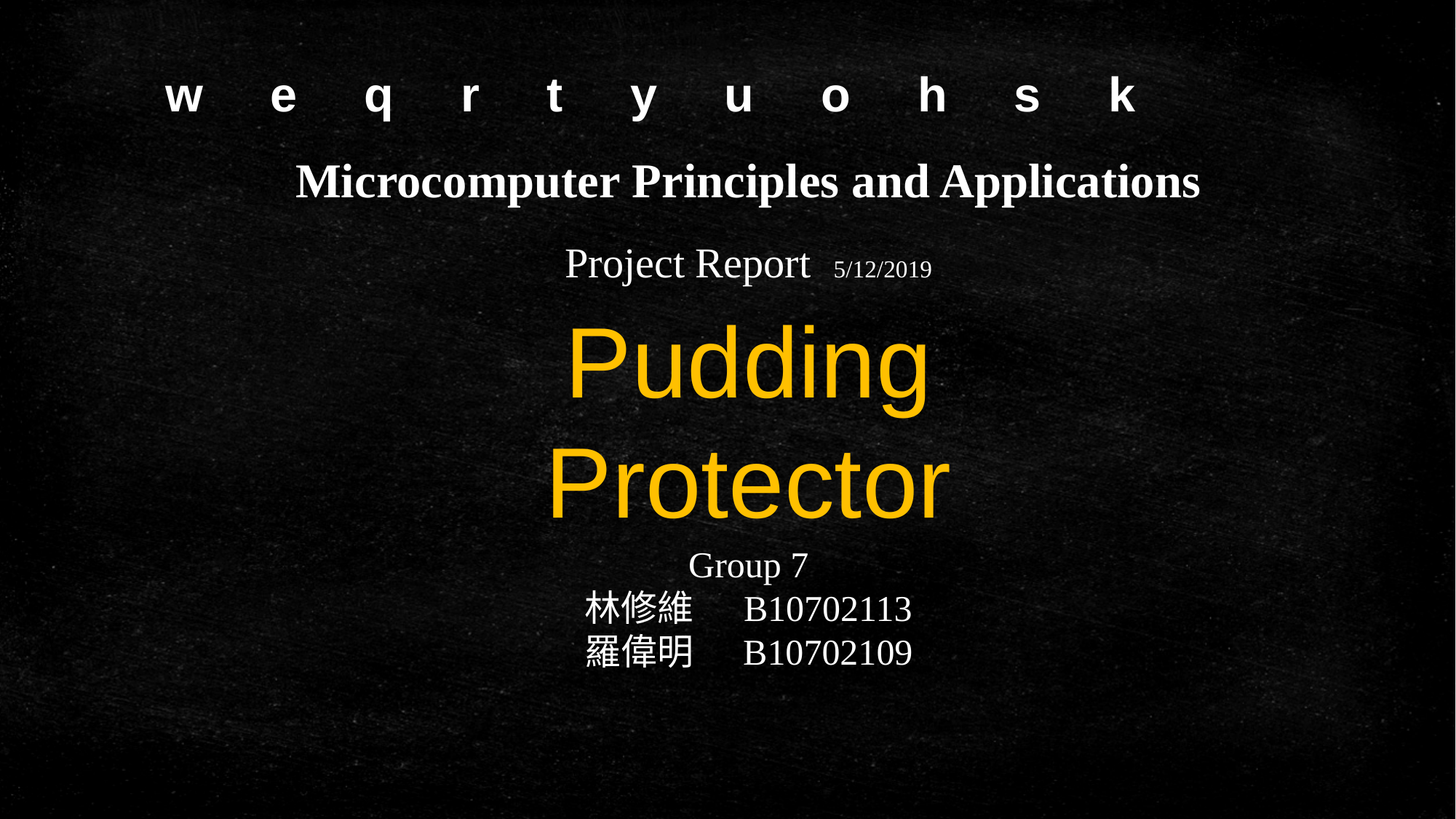

w     e     q     r     t     y     u     o     h     s     k
Microcomputer Principles and Applications
Project Report   5/12/2019
Pudding Protector
Group 7
林修維     B10702113
羅偉明     B10702109